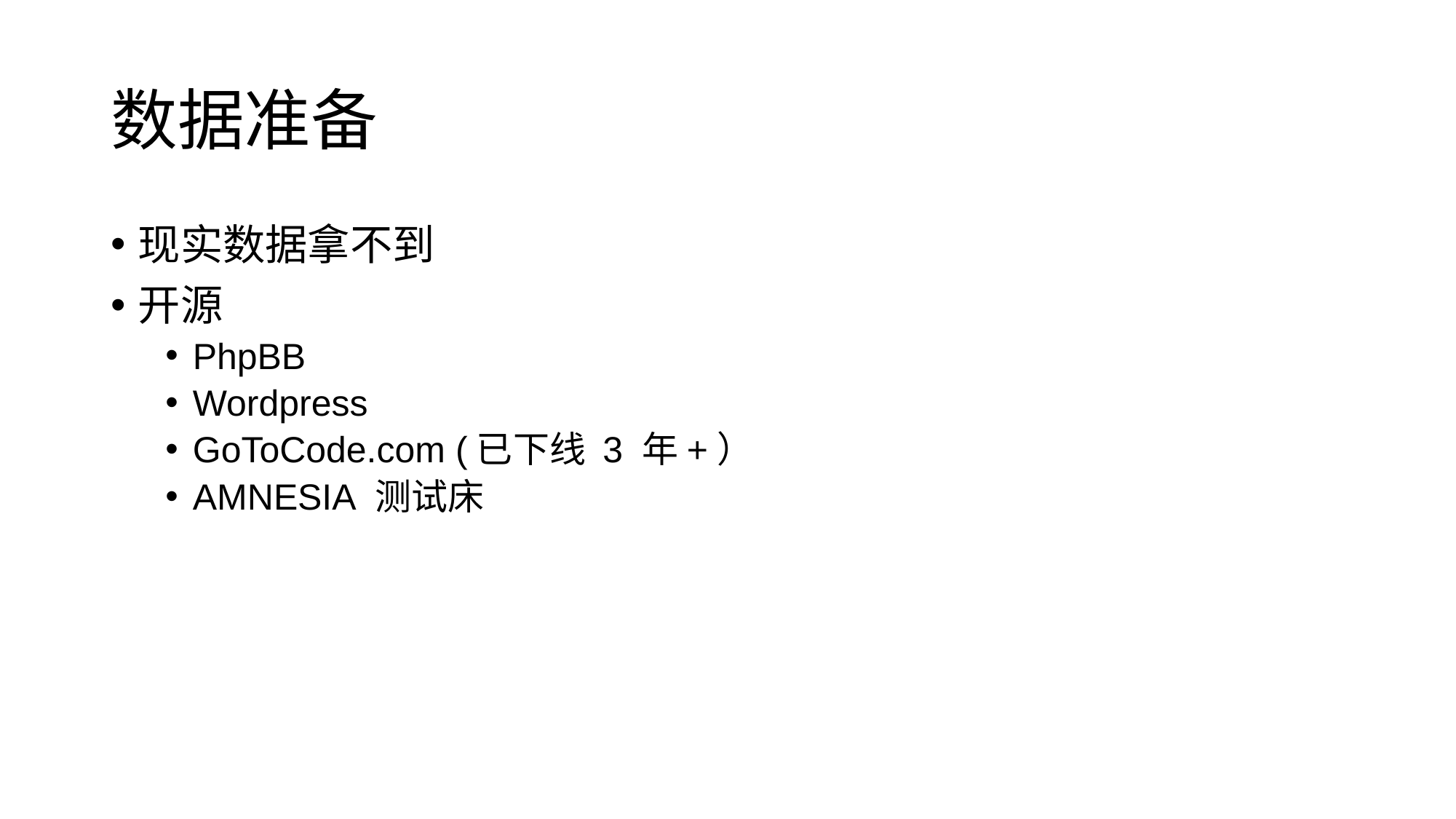

# 数据准备
现实数据拿不到
开源
PhpBB
Wordpress
GoToCode.com (已下线 3 年+）
AMNESIA 测试床